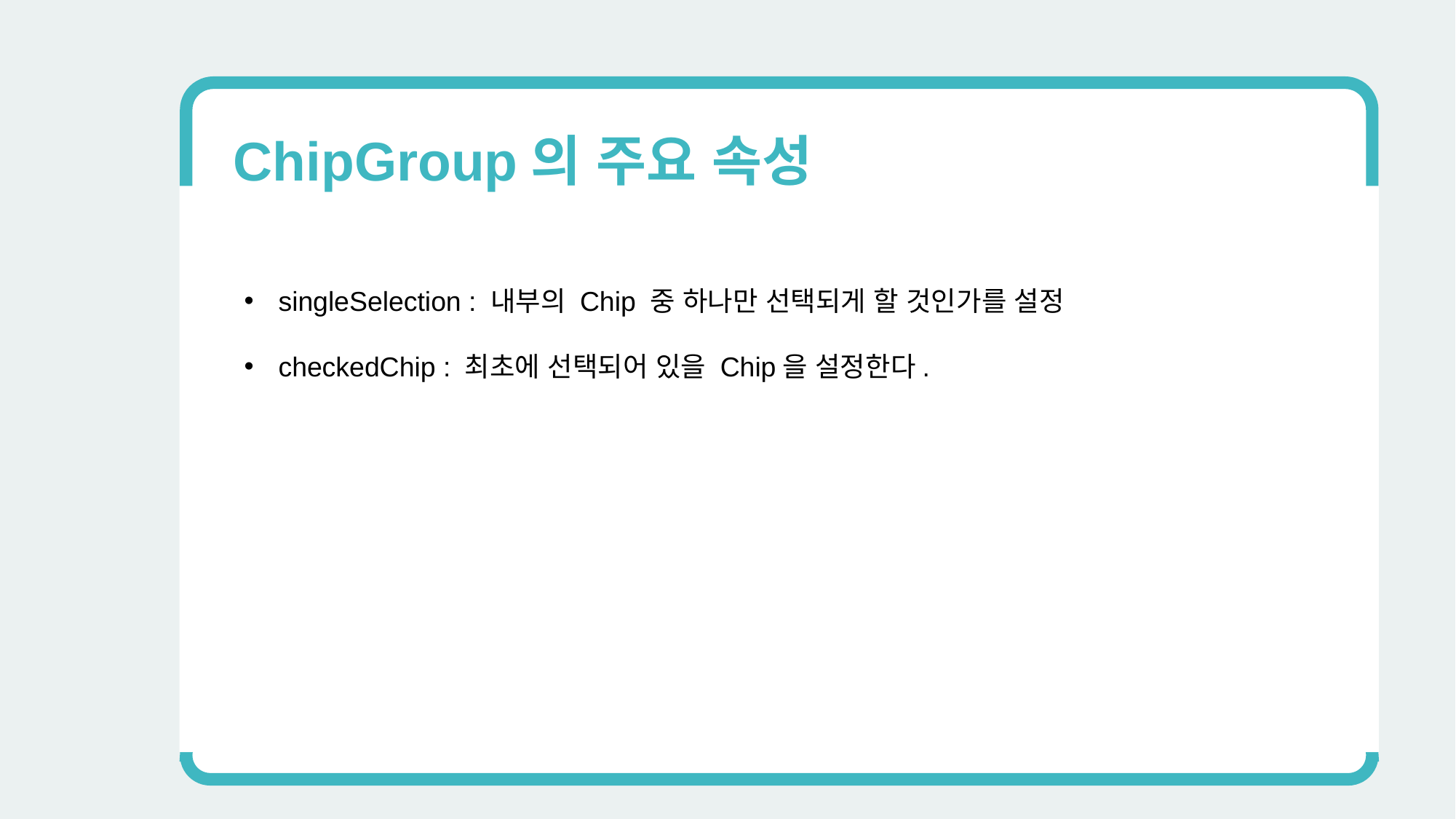

ChipGroup의 주요 속성

singleSelection : 내부의 Chip 중 하나만 선택되게 할 것인가를 설정
checkedChip : 최초에 선택되어 있을 Chip을 설정한다.